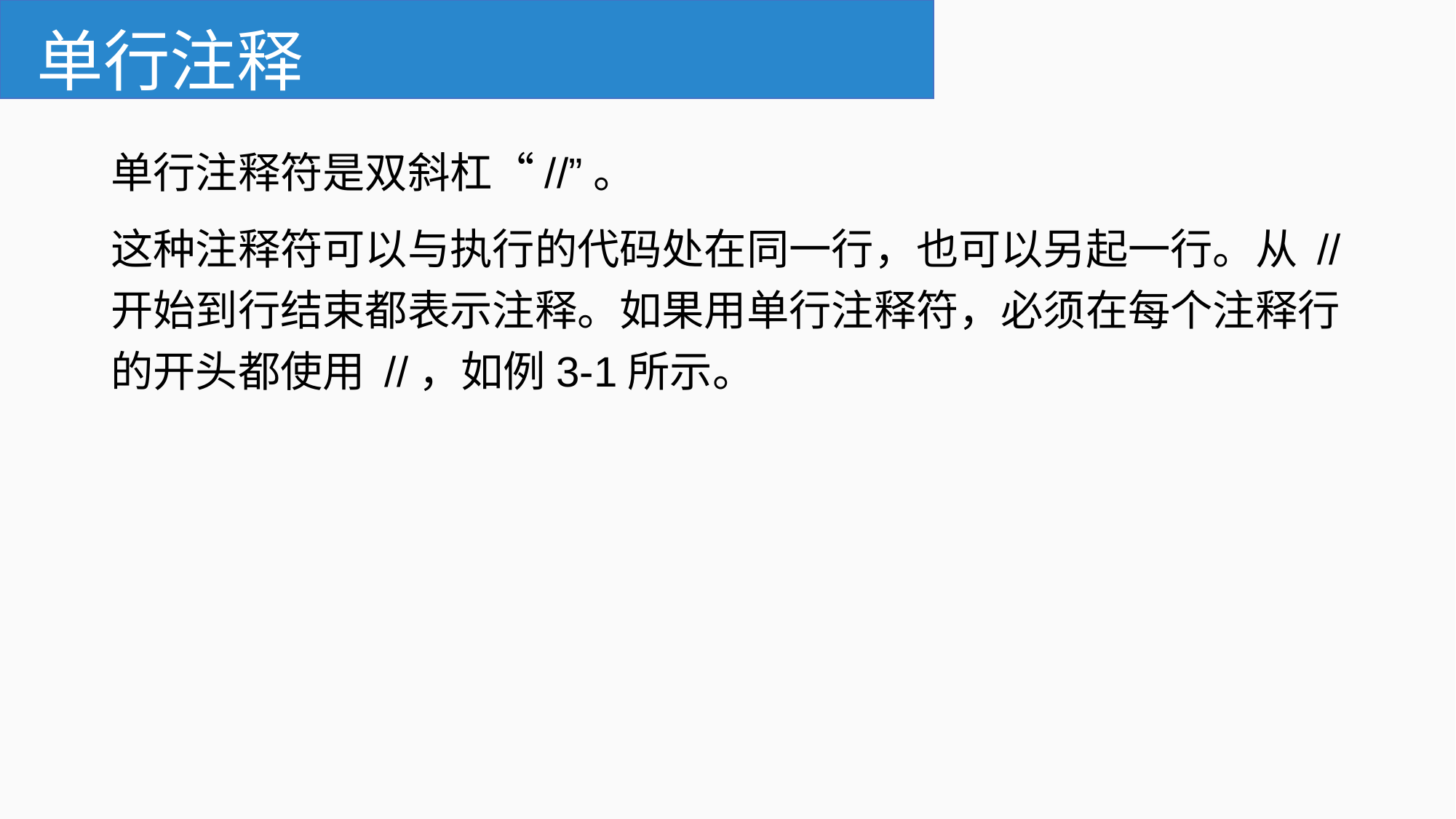

# 单行注释
单行注释符是双斜杠“//”。
这种注释符可以与执行的代码处在同一行，也可以另起一行。从 // 开始到行结束都表示注释。如果用单行注释符，必须在每个注释行的开头都使用 //，如例3-1所示。